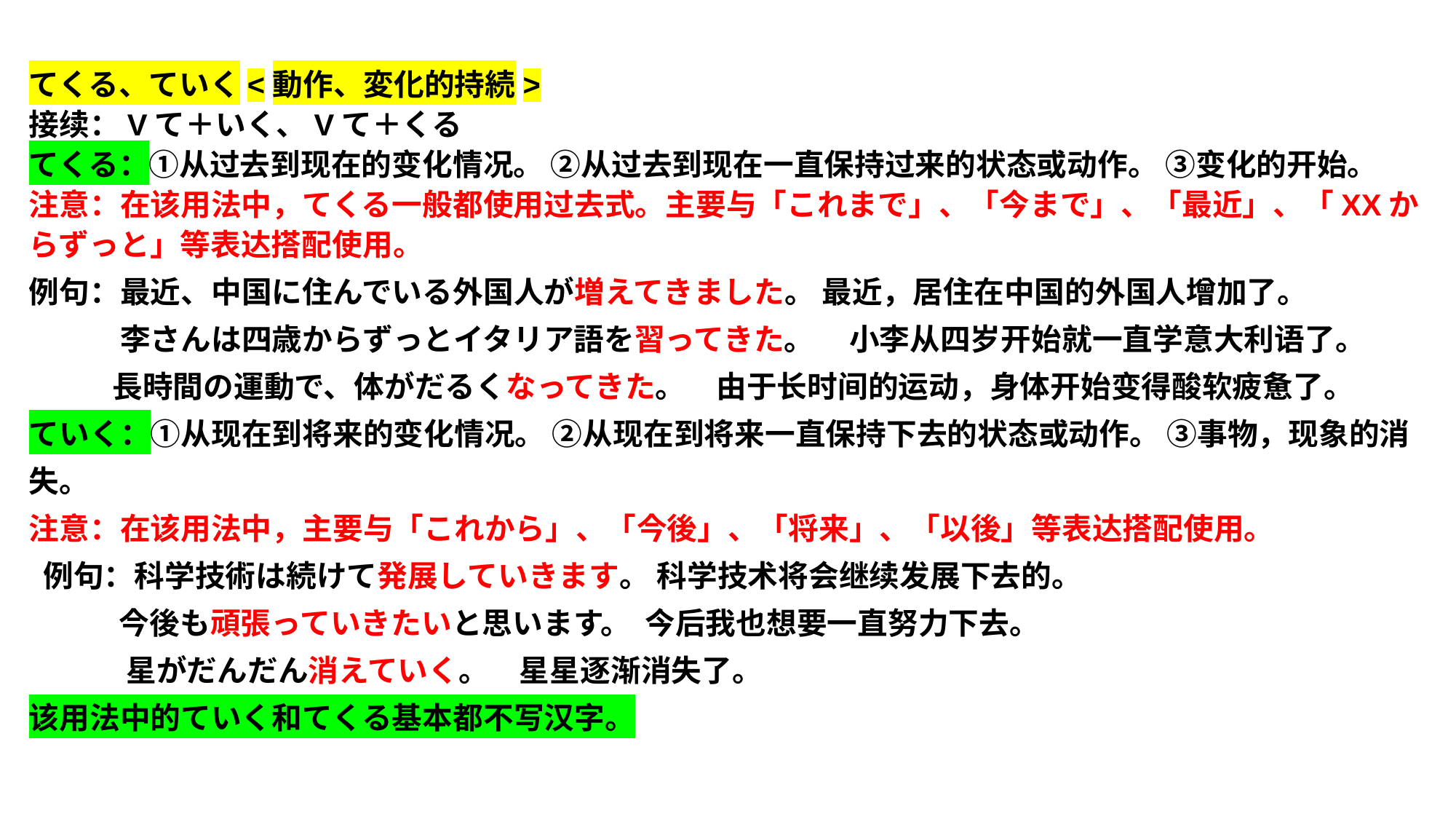

てくる、ていく<動作、変化的持続>
接续：Vて＋いく、Vて＋くる
てくる：①从过去到现在的变化情况。 ②从过去到现在一直保持过来的状态或动作。 ③变化的开始。
注意：在该用法中，てくる一般都使用过去式。主要与「これまで」、「今まで」、「最近」、「XXからずっと」等表达搭配使用。
例句：最近、中国に住んでいる外国人が増えてきました。 最近，居住在中国的外国人增加了。
　　　李さんは四歳からずっとイタリア語を習ってきた。     小李从四岁开始就一直学意大利语了。
           長時間の運動で、体がだるくなってきた。　由于长时间的运动，身体开始变得酸软疲惫了。
ていく：①从现在到将来的变化情况。 ②从现在到将来一直保持下去的状态或动作。 ③事物，现象的消失。
注意：在该用法中，主要与「これから」、「今後」、「将来」、「以後」等表达搭配使用。
 例句：科学技術は続けて発展していきます。 科学技术将会继续发展下去的。
            今後も頑張っていきたいと思います。  今后我也想要一直努力下去。
             星がだんだん消えていく。　星星逐渐消失了。
该用法中的ていく和てくる基本都不写汉字。